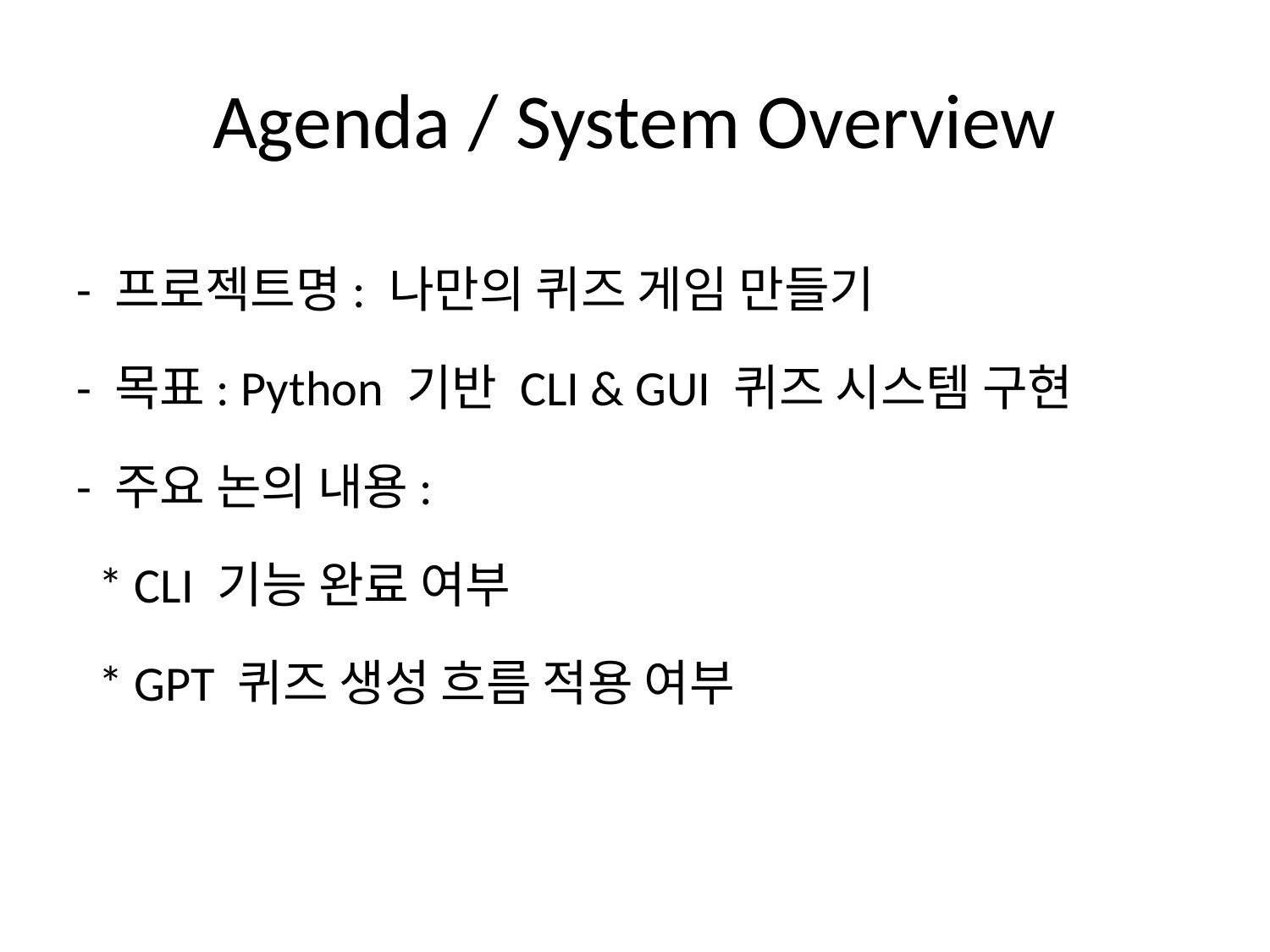

# Agenda / System Overview
- 프로젝트명: 나만의 퀴즈 게임 만들기
- 목표: Python 기반 CLI & GUI 퀴즈 시스템 구현
- 주요 논의 내용:
  * CLI 기능 완료 여부
  * GPT 퀴즈 생성 흐름 적용 여부